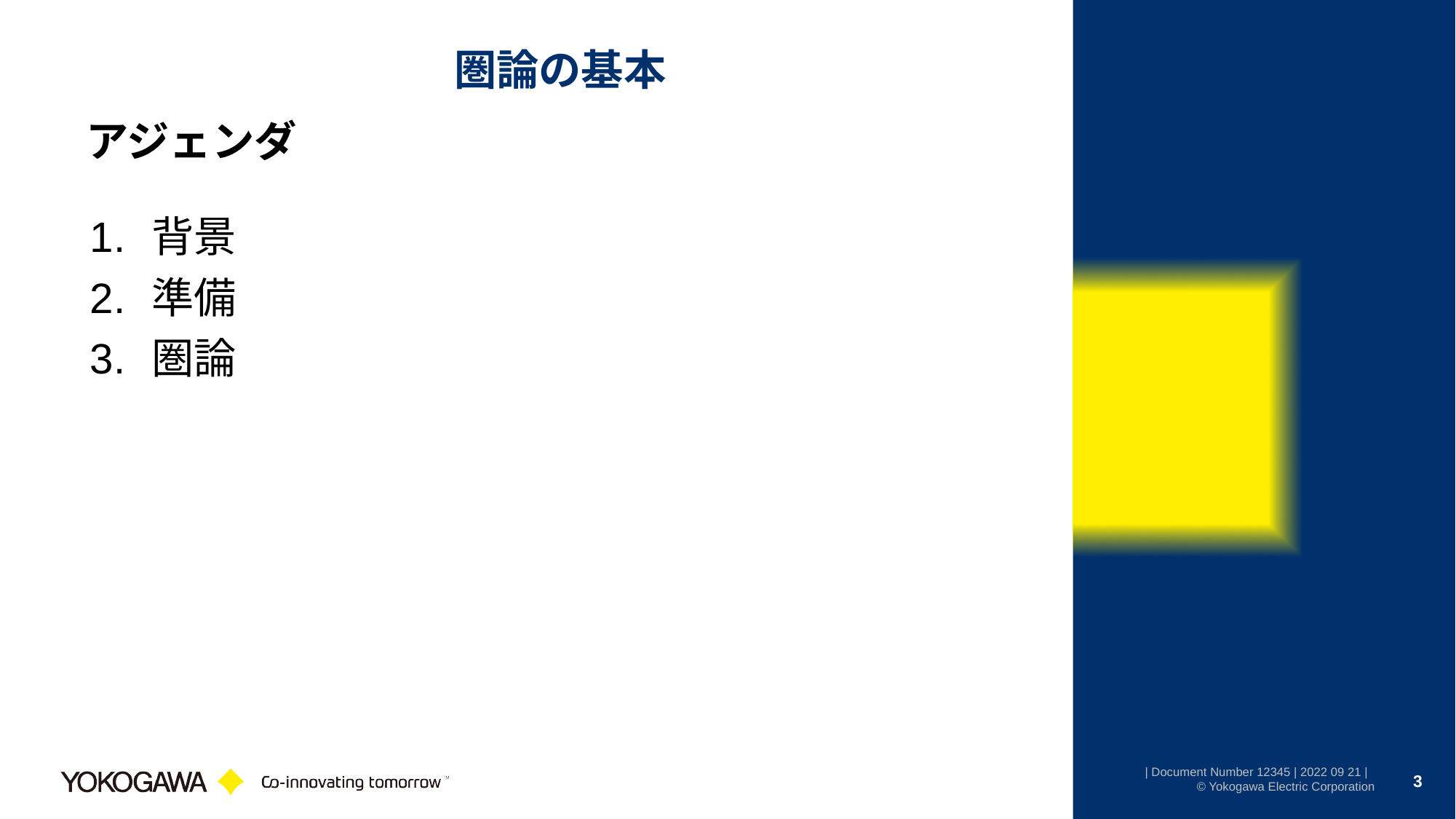

圏論の基本
# アジェンダ
背景
準備
圏論
3